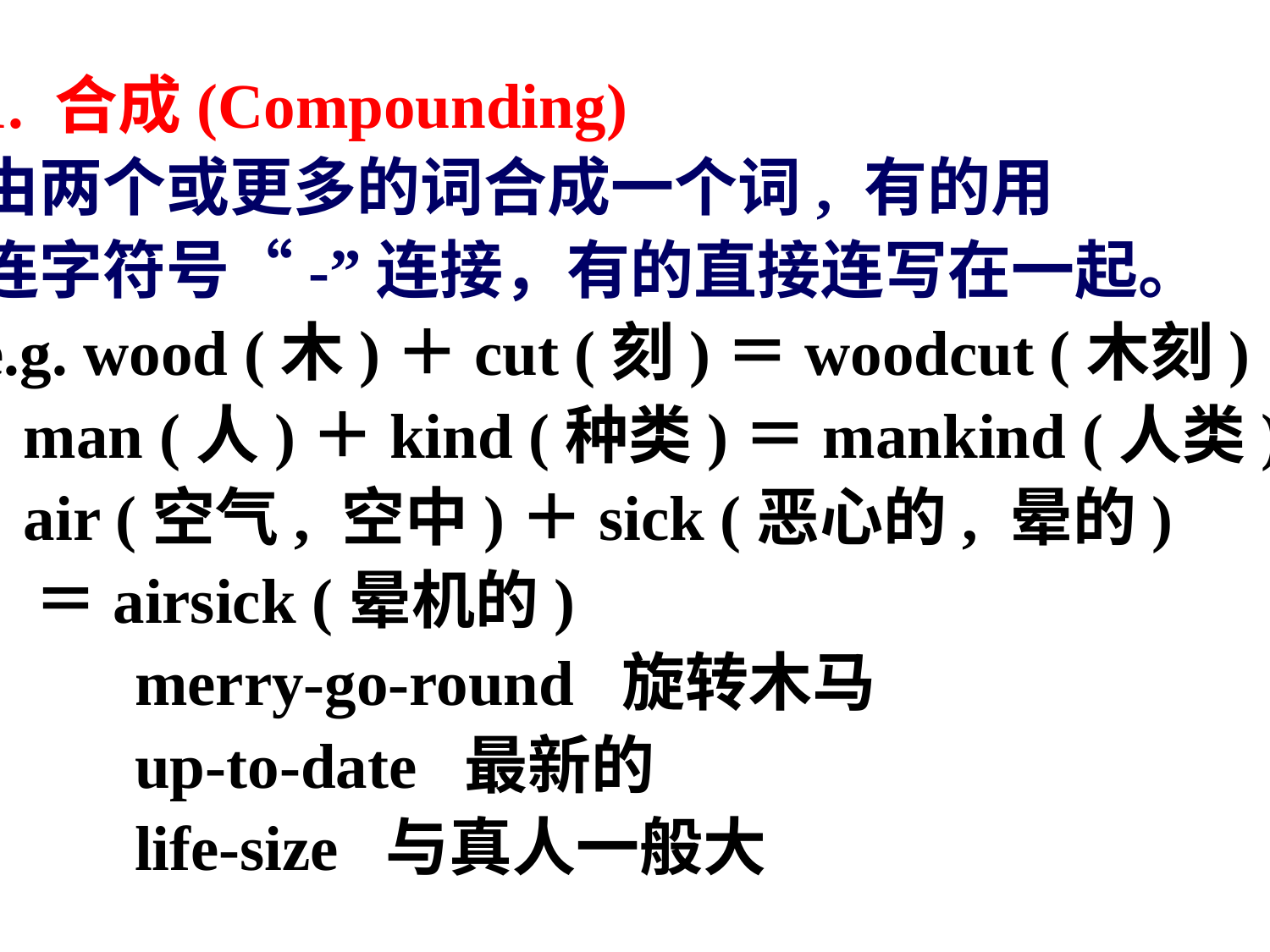

1. 合成(Compounding)
由两个或更多的词合成一个词, 有的用
连字符号“-”连接，有的直接连写在一起。
e.g. wood (木)＋cut (刻)＝woodcut (木刻)
   man (人)＋kind (种类)＝mankind (人类)
   air (空气, 空中)＋sick (恶心的, 晕的)
   ＝airsick (晕机的)
          merry-go-round  旋转木马
          up-to-date  最新的
          life-size  与真人一般大